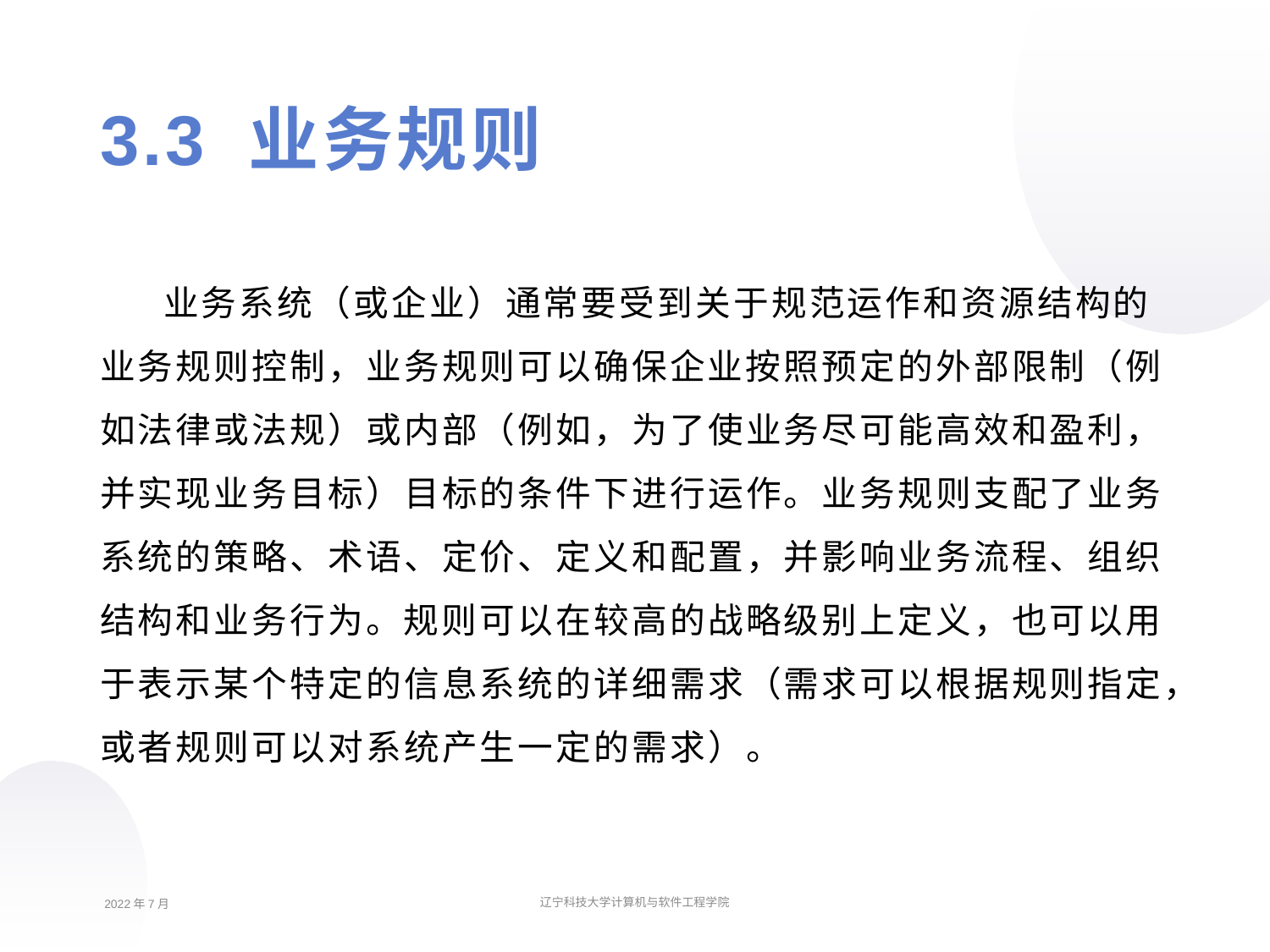

3.3 业务规则
业务系统（或企业）通常要受到关于规范运作和资源结构的业务规则控制，业务规则可以确保企业按照预定的外部限制（例如法律或法规）或内部（例如，为了使业务尽可能高效和盈利，并实现业务目标）目标的条件下进行运作。业务规则支配了业务系统的策略、术语、定价、定义和配置，并影响业务流程、组织结构和业务行为。规则可以在较高的战略级别上定义，也可以用于表示某个特定的信息系统的详细需求（需求可以根据规则指定，或者规则可以对系统产生一定的需求）。

2022年7月
辽宁科技大学计算机与软件工程学院
77